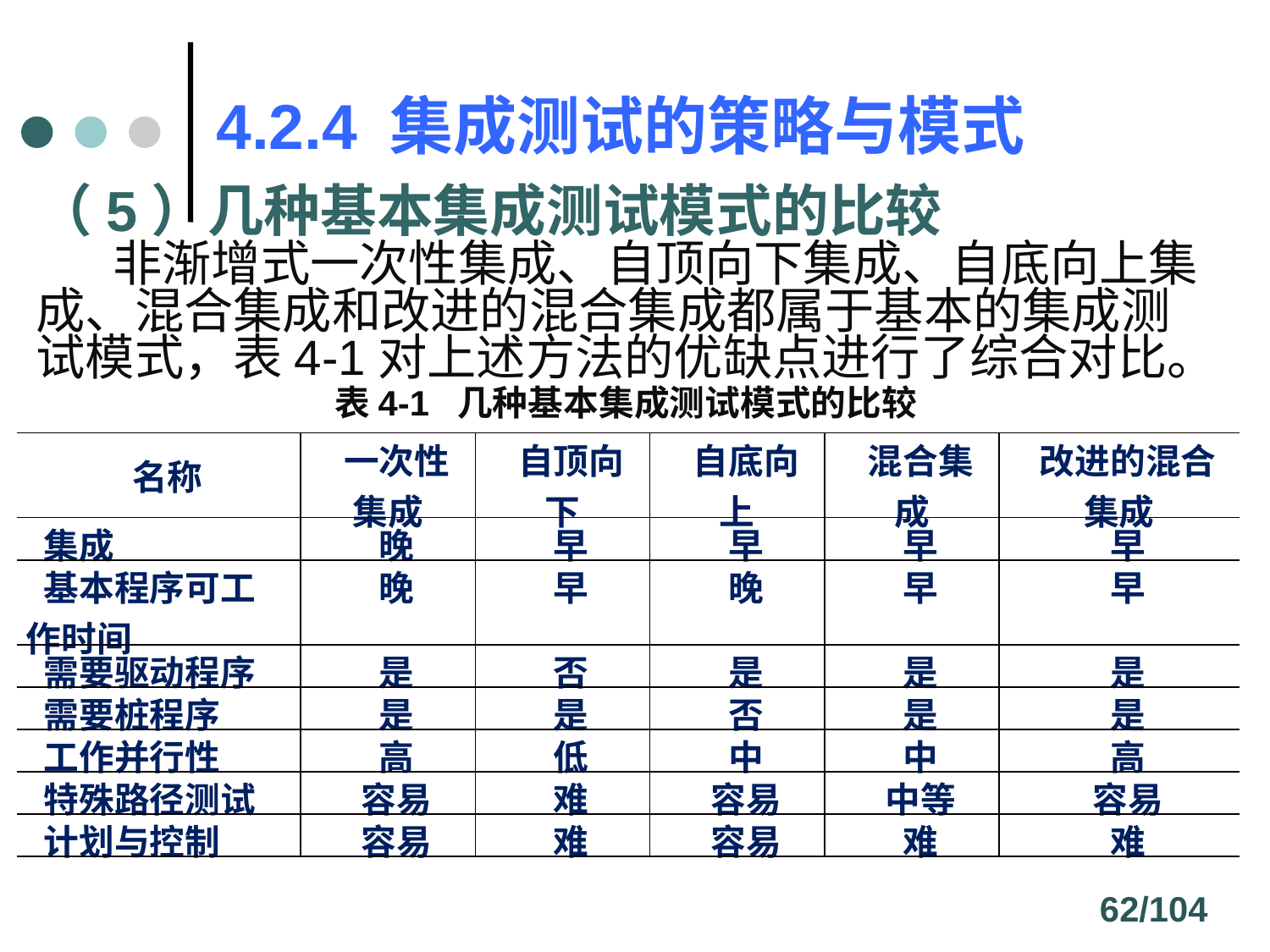

# 4.2.4 集成测试的策略与模式
（5）几种基本集成测试模式的比较
       非渐增式一次性集成、自顶向下集成、自底向上集成、混合集成和改进的混合集成都属于基本的集成测试模式，表4-1对上述方法的优缺点进行了综合对比。
表4-1  几种基本集成测试模式的比较

| 名称 | 一次性集成 | 自顶向下 | 自底向上 | 混合集成 | 改进的混合集成 |
| --- | --- | --- | --- | --- | --- |
| 集成 | 晚 | 早 | 早 | 早 | 早 |
| 基本程序可工作时间 | 晚 | 早 | 晚 | 早 | 早 |
| 需要驱动程序 | 是 | 否 | 是 | 是 | 是 |
| 需要桩程序 | 是 | 是 | 否 | 是 | 是 |
| 工作并行性 | 高 | 低 | 中 | 中 | 高 |
| 特殊路径测试 | 容易 | 难 | 容易 | 中等 | 容易 |
| 计划与控制 | 容易 | 难 | 容易 | 难 | 难 |
62/104